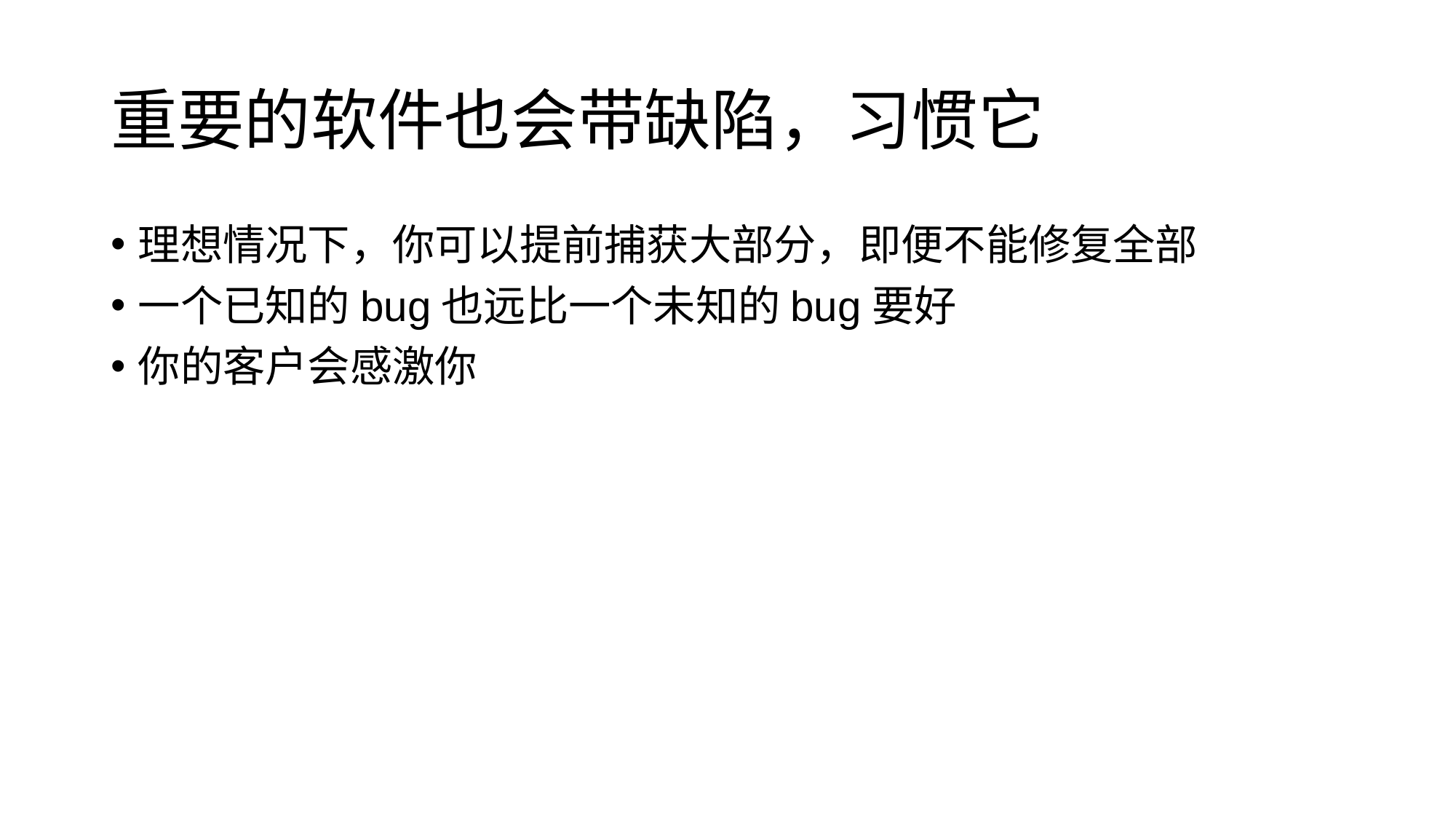

# 重要的软件也会带缺陷，习惯它
理想情况下，你可以提前捕获大部分，即便不能修复全部
一个已知的bug也远比一个未知的bug要好
你的客户会感激你